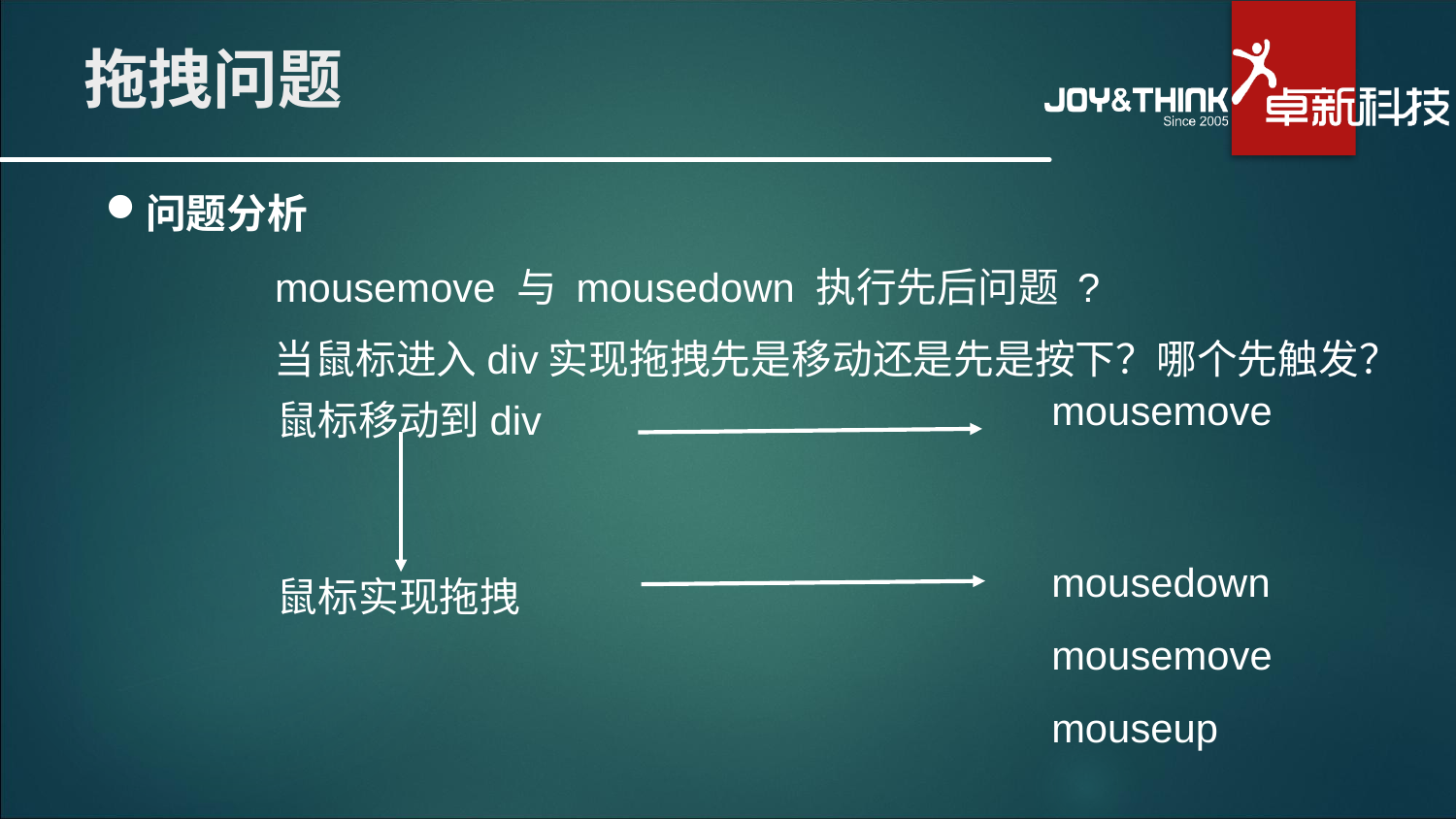

# 拖拽问题
问题分析
mousemove 与 mousedown 执行先后问题 ?
当鼠标进入div实现拖拽先是移动还是先是按下？哪个先触发？
mousemove
鼠标移动到div
mousedown
mousemove
mouseup
鼠标实现拖拽